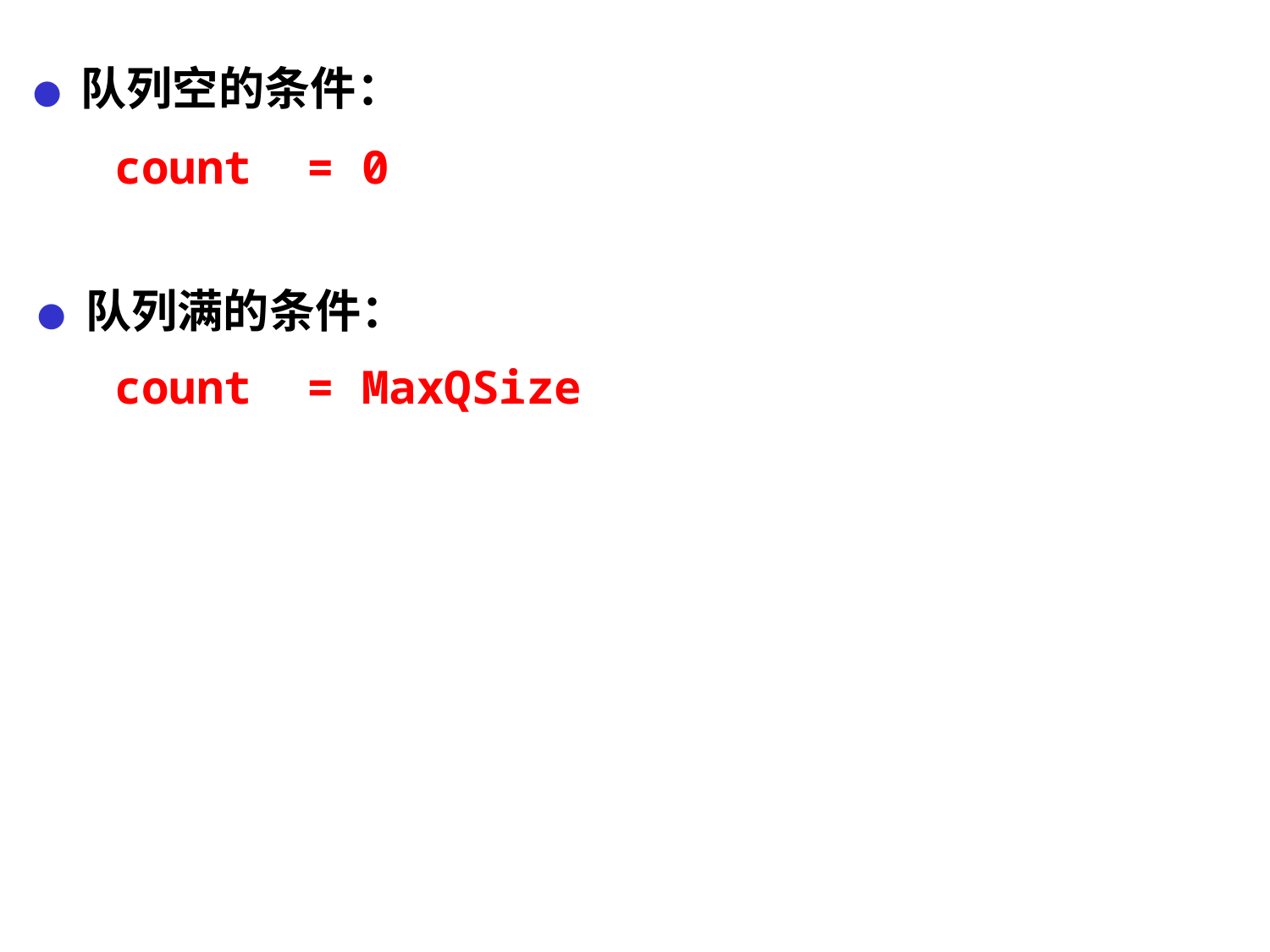

●  队列空的条件：
        count  = 0

    ●  队列满的条件：
        count  = MaxQSize